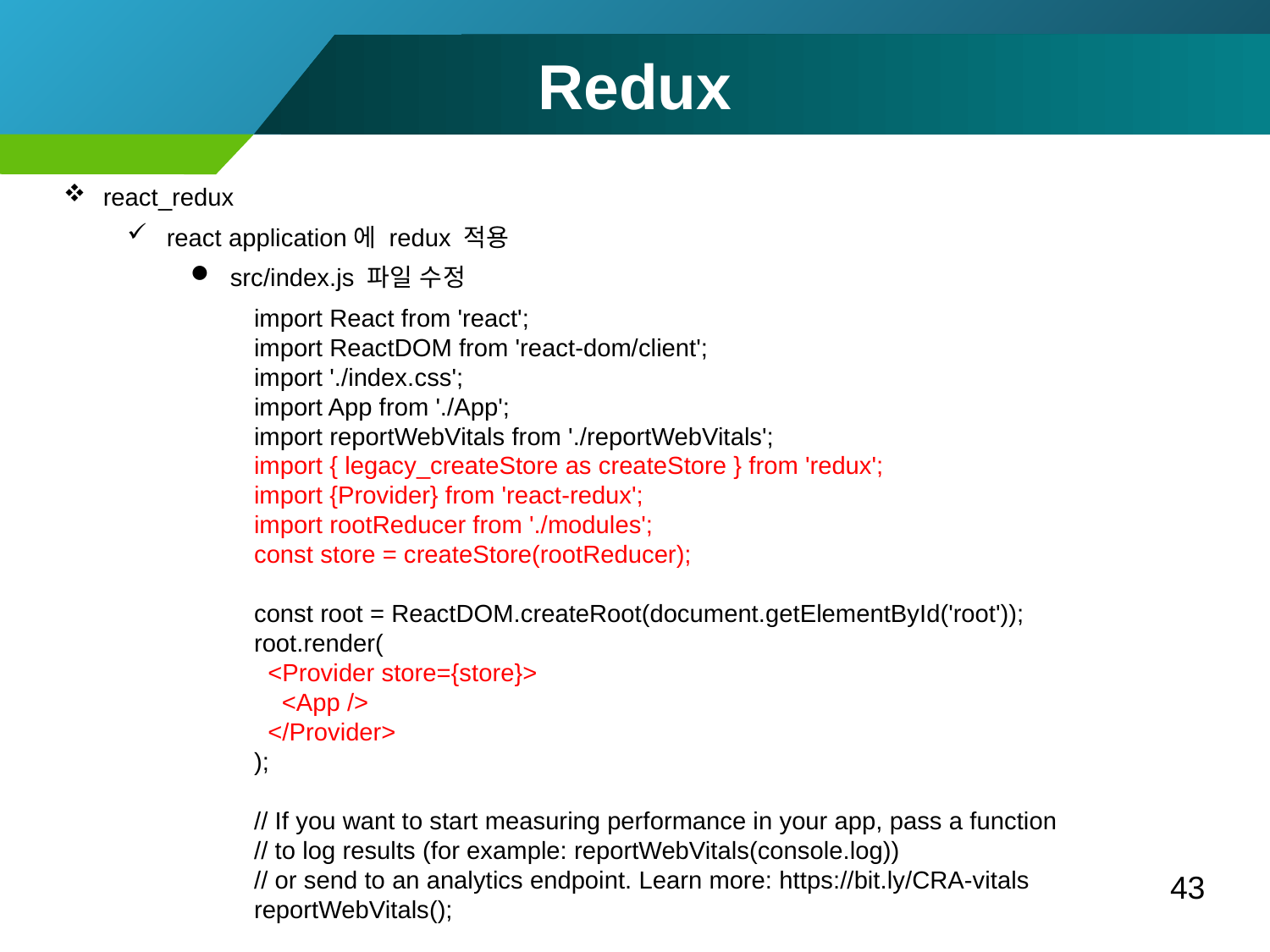

Redux
react_redux
react application에 redux 적용
src/index.js 파일 수정
import React from 'react';
import ReactDOM from 'react-dom/client';
import './index.css';
import App from './App';
import reportWebVitals from './reportWebVitals';
import { legacy_createStore as createStore } from 'redux';
import {Provider} from 'react-redux';
import rootReducer from './modules';
const store = createStore(rootReducer);

const root = ReactDOM.createRoot(document.getElementById('root'));
root.render(
  <Provider store={store}>
    <App />
  </Provider>
);

// If you want to start measuring performance in your app, pass a function
// to log results (for example: reportWebVitals(console.log))
// or send to an analytics endpoint. Learn more: https://bit.ly/CRA-vitals
reportWebVitals();
43